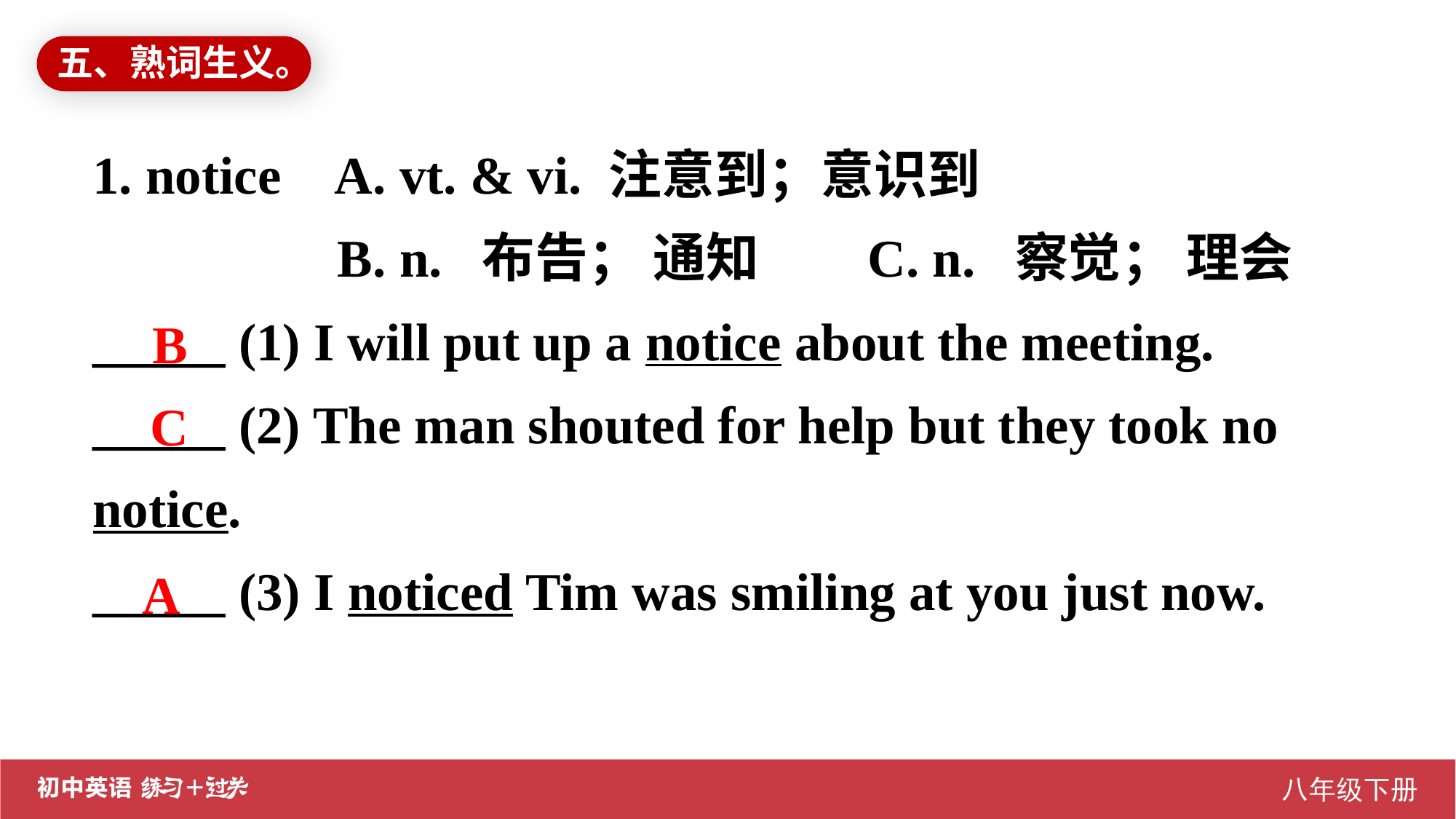

五、熟词生义。

1. notice	  A. vt. & vi. 注意到；意识到
		  B. n.  布告； 通知        C. n.  察觉； 理会
_____ (1) I will put up a notice about the meeting.
_____ (2) The man shouted for help but they took no notice.
_____ (3) I noticed Tim was smiling at you just now.
B
C
A